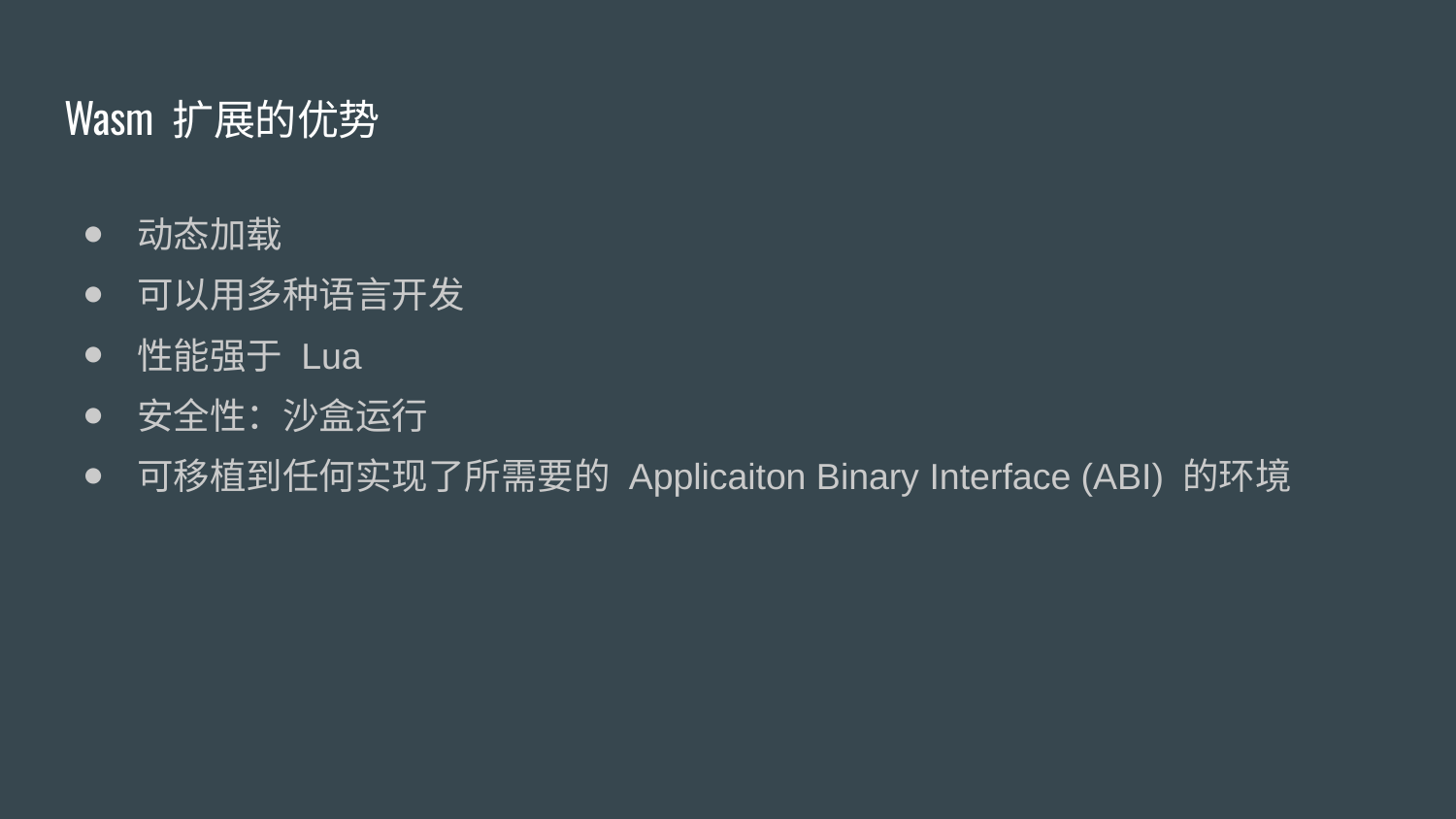

# Wasm 扩展的优势
动态加载
可以用多种语言开发
性能强于 Lua
安全性：沙盒运行
可移植到任何实现了所需要的 Applicaiton Binary Interface (ABI) 的环境